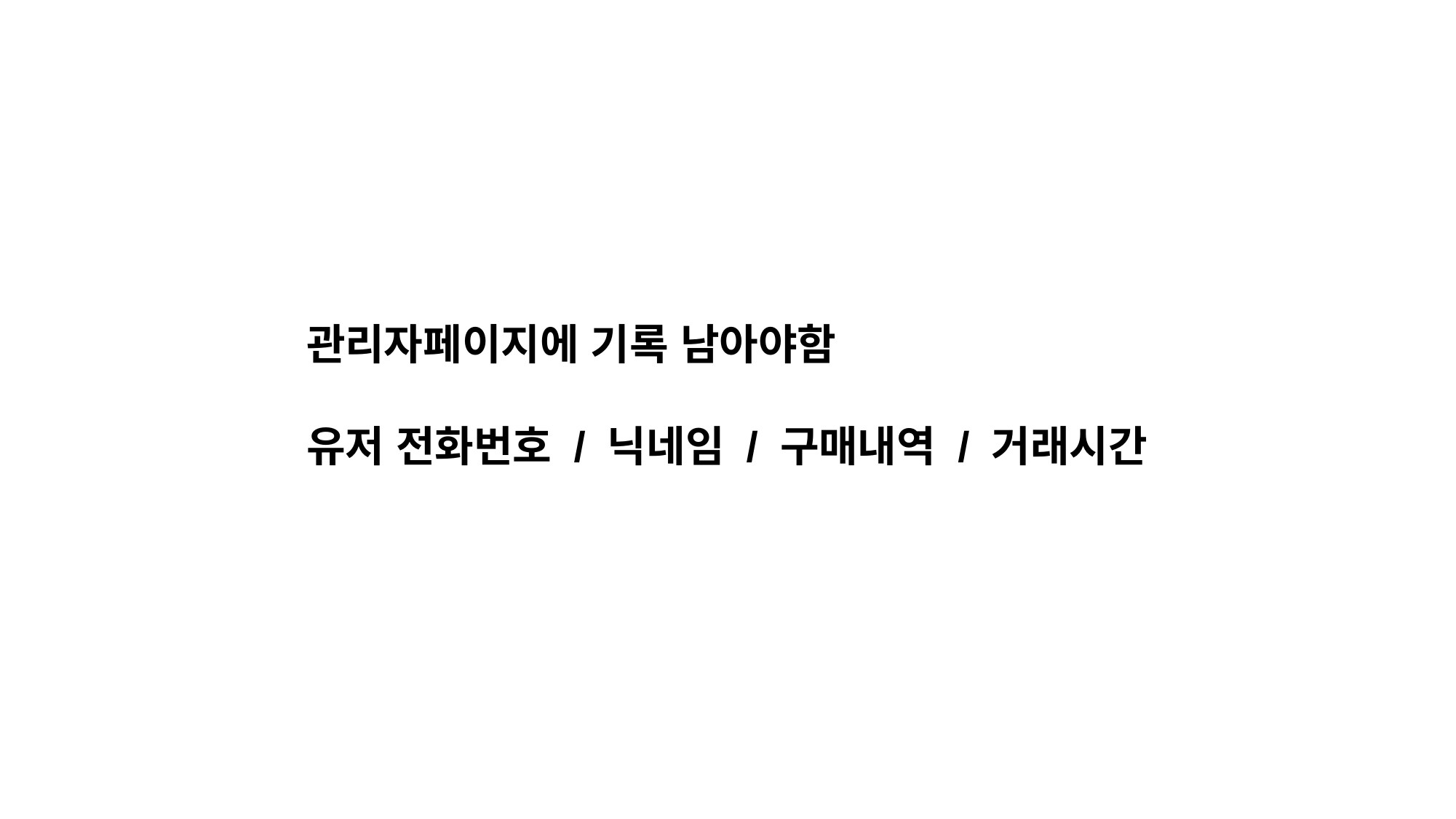

#

관리자페이지에 기록 남아야함

유저 전화번호 / 닉네임 / 구매내역 / 거래시간